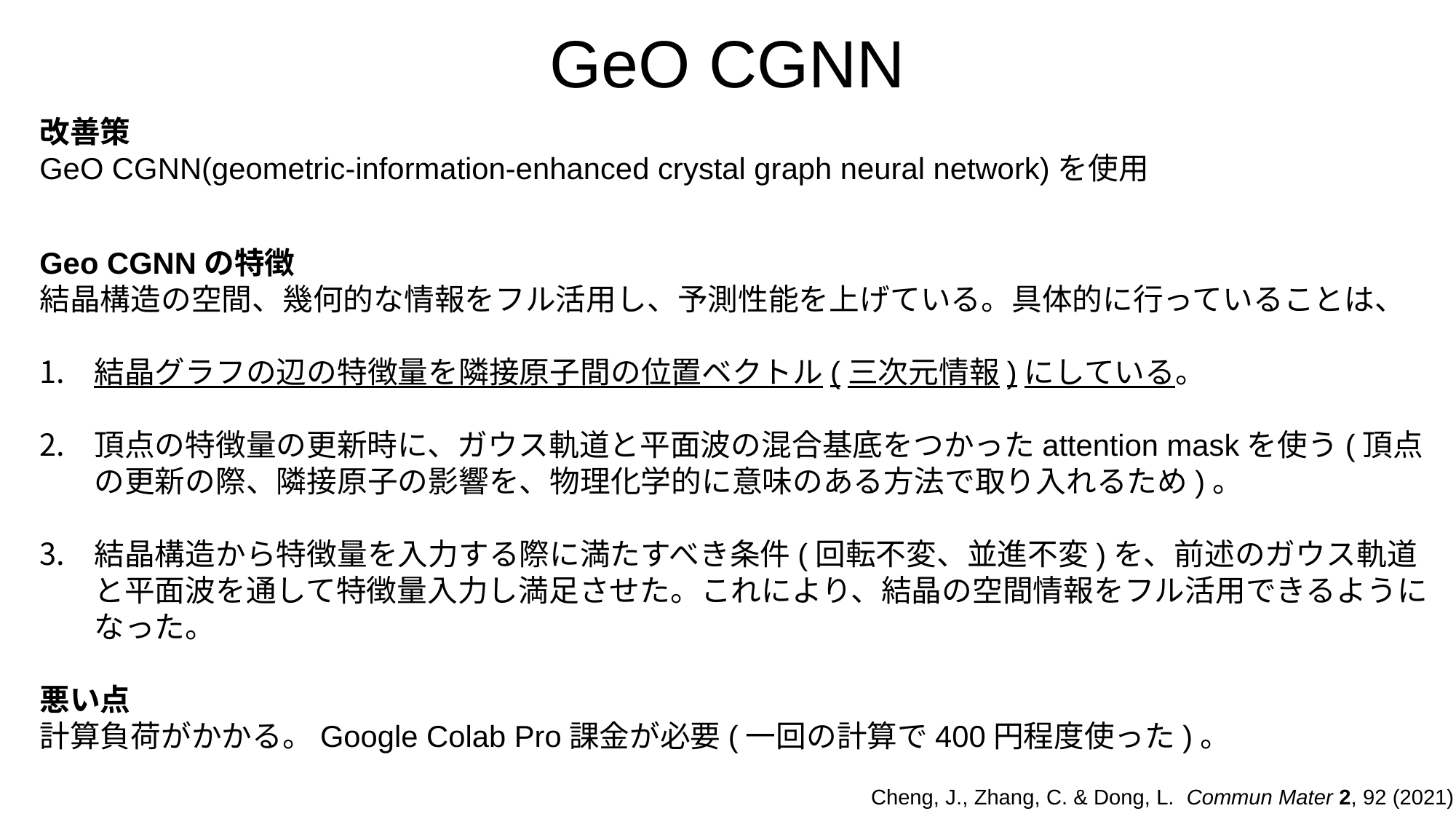

# GeO CGNN
改善策
GeO CGNN(geometric-information-enhanced crystal graph neural network)を使用

Geo CGNNの特徴
結晶構造の空間、幾何的な情報をフル活用し、予測性能を上げている。具体的に行っていることは、

結晶グラフの辺の特徴量を隣接原子間の位置ベクトル(三次元情報)にしている。

頂点の特徴量の更新時に、ガウス軌道と平面波の混合基底をつかったattention maskを使う(頂点の更新の際、隣接原子の影響を、物理化学的に意味のある方法で取り入れるため)。

結晶構造から特徴量を入力する際に満たすべき条件(回転不変、並進不変)を、前述のガウス軌道と平面波を通して特徴量入力し満足させた。これにより、結晶の空間情報をフル活用できるようになった。

悪い点
計算負荷がかかる。Google Colab Pro課金が必要(一回の計算で400円程度使った)。

Cheng, J., Zhang, C. & Dong, L.  Commun Mater 2, 92 (2021).